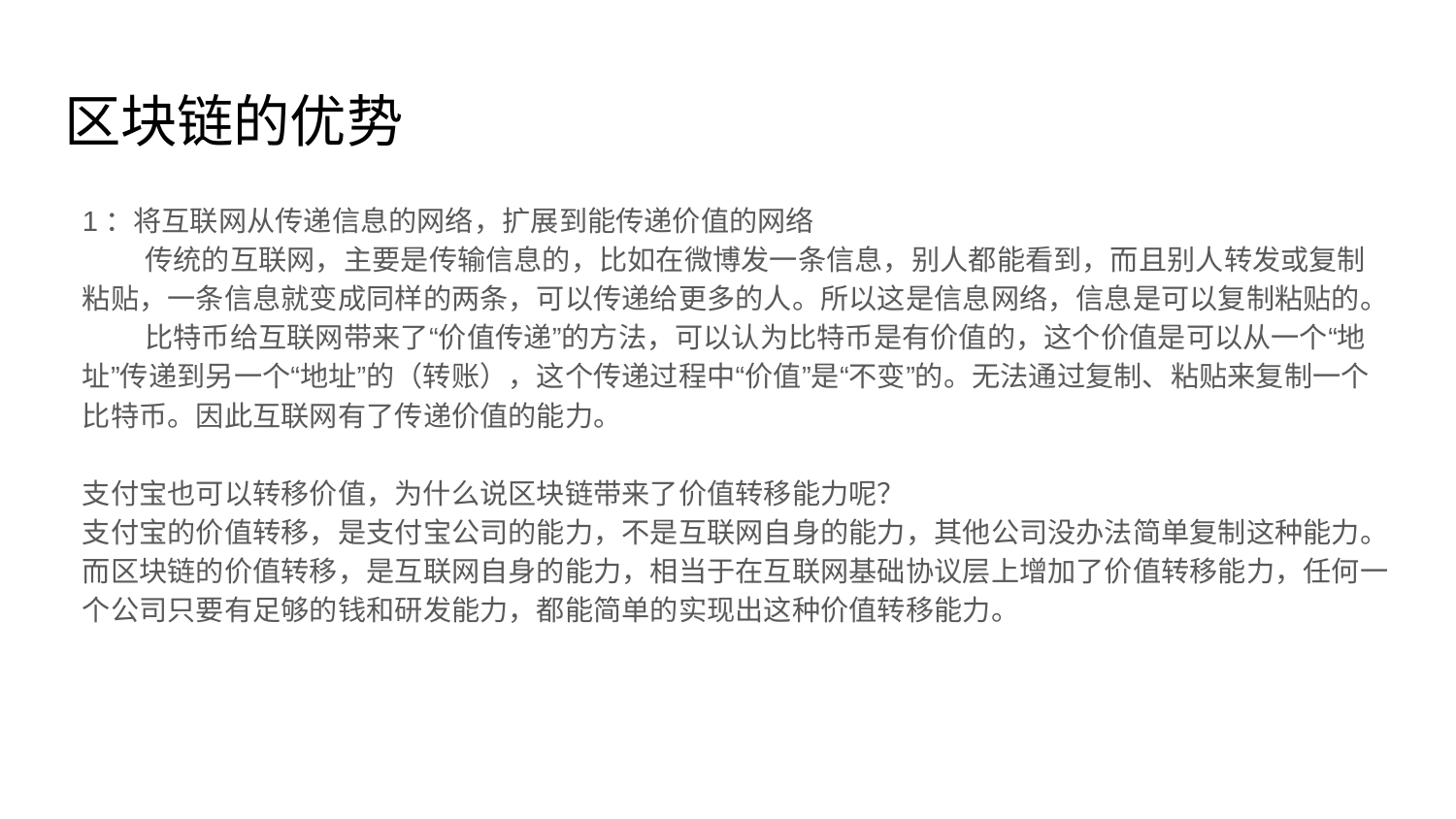

# 区块链的优势
1：将互联网从传递信息的网络，扩展到能传递价值的网络
       传统的互联网，主要是传输信息的，比如在微博发一条信息，别人都能看到，而且别人转发或复制粘贴，一条信息就变成同样的两条，可以传递给更多的人。所以这是信息网络，信息是可以复制粘贴的。
       比特币给互联网带来了“价值传递”的方法，可以认为比特币是有价值的，这个价值是可以从一个“地址”传递到另一个“地址”的（转账），这个传递过程中“价值”是“不变”的。无法通过复制、粘贴来复制一个比特币。因此互联网有了传递价值的能力。

支付宝也可以转移价值，为什么说区块链带来了价值转移能力呢？
支付宝的价值转移，是支付宝公司的能力，不是互联网自身的能力，其他公司没办法简单复制这种能力。
而区块链的价值转移，是互联网自身的能力，相当于在互联网基础协议层上增加了价值转移能力，任何一个公司只要有足够的钱和研发能力，都能简单的实现出这种价值转移能力。